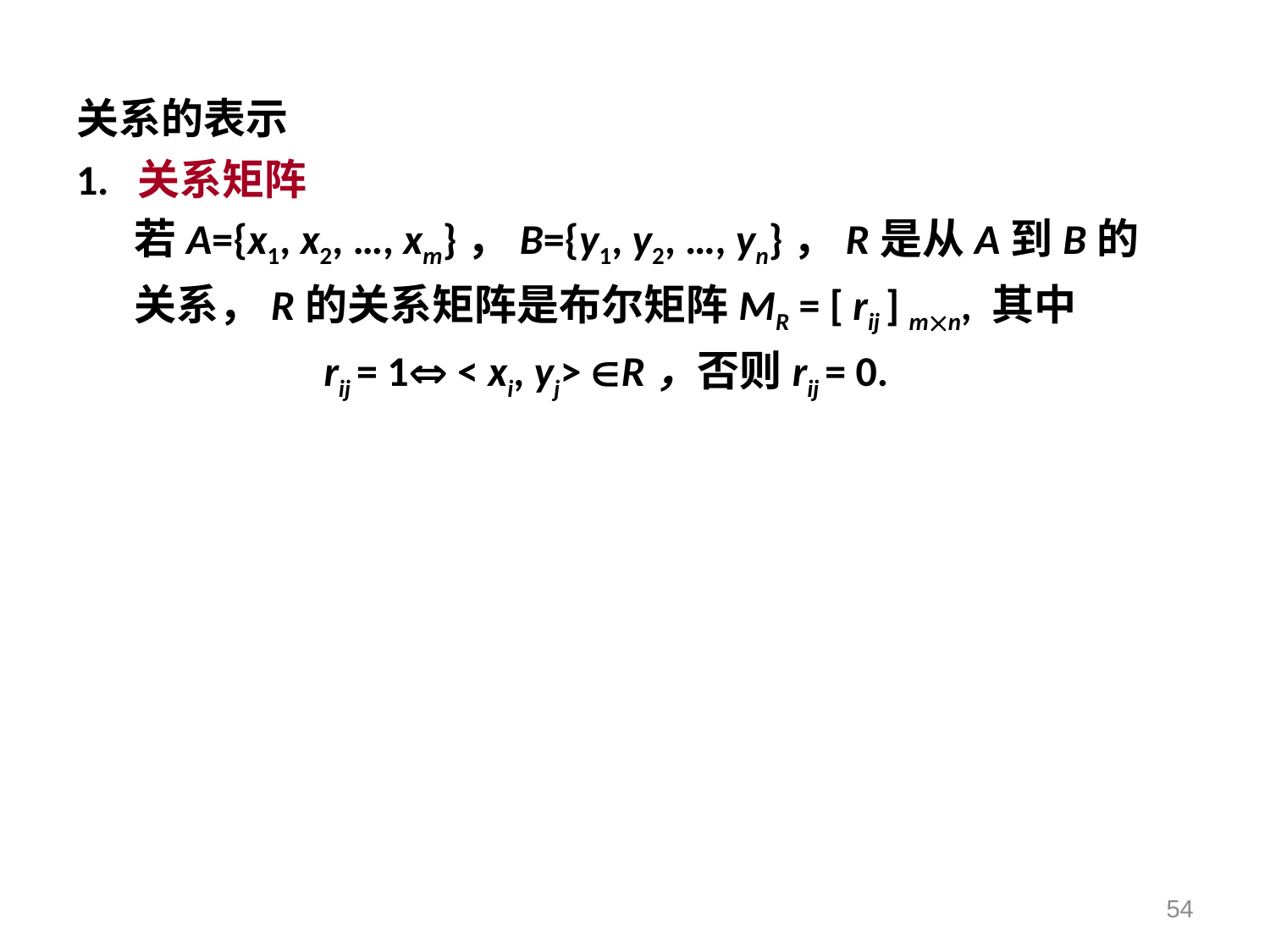

# 关系的表示
1.  关系矩阵
     若A={x1, x2, …, xm}，B={y1, y2, …, yn}，R是从A到B的
     关系，R的关系矩阵是布尔矩阵MR = [ rij ] m×n, 其中
                          rij = 1⇔ < xi, yj> ∈R，否则rij = 0.
54